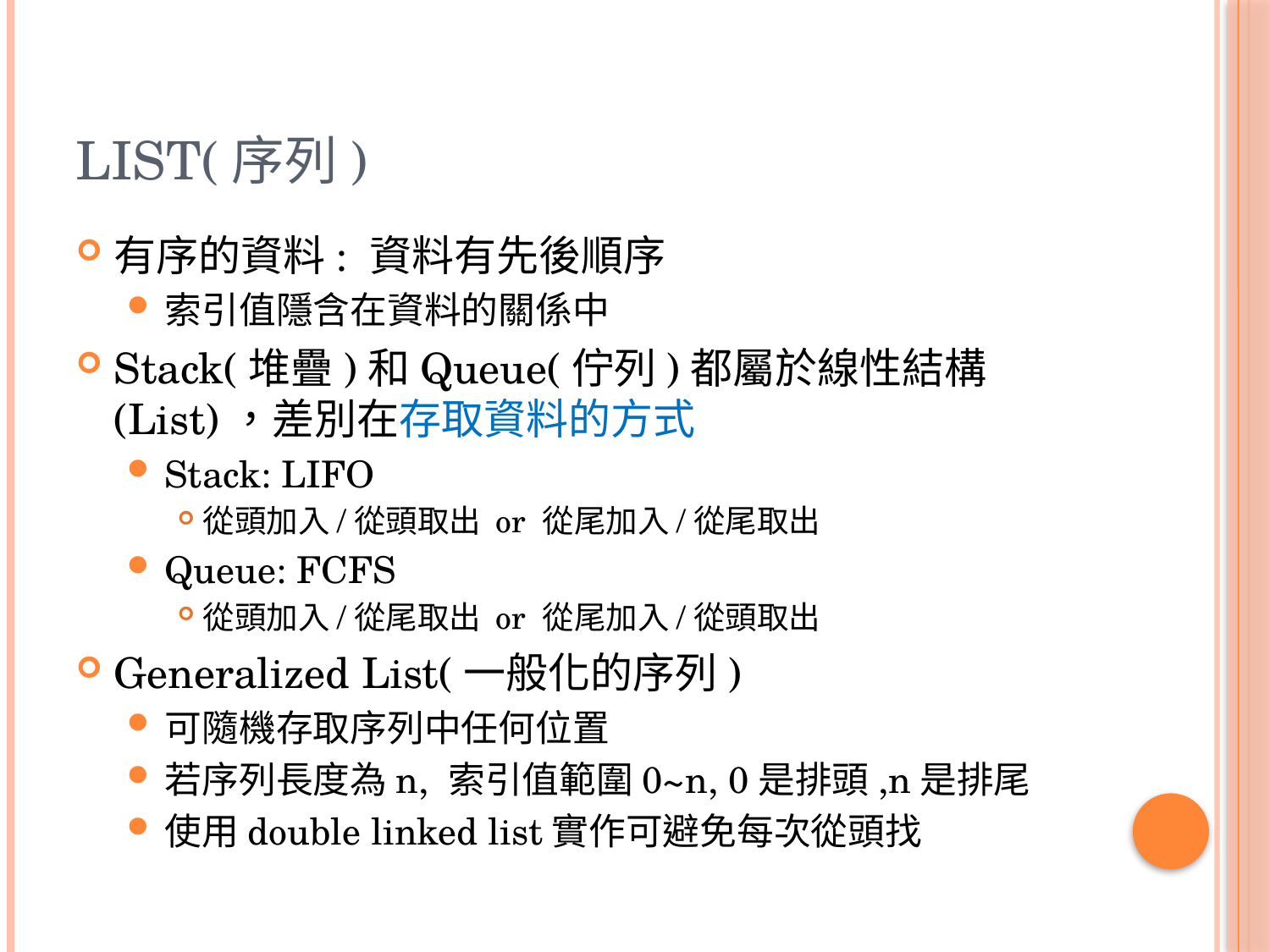

# List(序列)
有序的資料: 資料有先後順序
索引值隱含在資料的關係中
Stack(堆疊)和Queue(佇列)都屬於線性結構(List)，差別在存取資料的方式
Stack: LIFO
從頭加入/從頭取出 or 從尾加入/從尾取出
Queue: FCFS
從頭加入/從尾取出 or 從尾加入/從頭取出
Generalized List(一般化的序列)
可隨機存取序列中任何位置
若序列長度為n, 索引值範圍0~n, 0是排頭,n是排尾
使用double linked list實作可避免每次從頭找